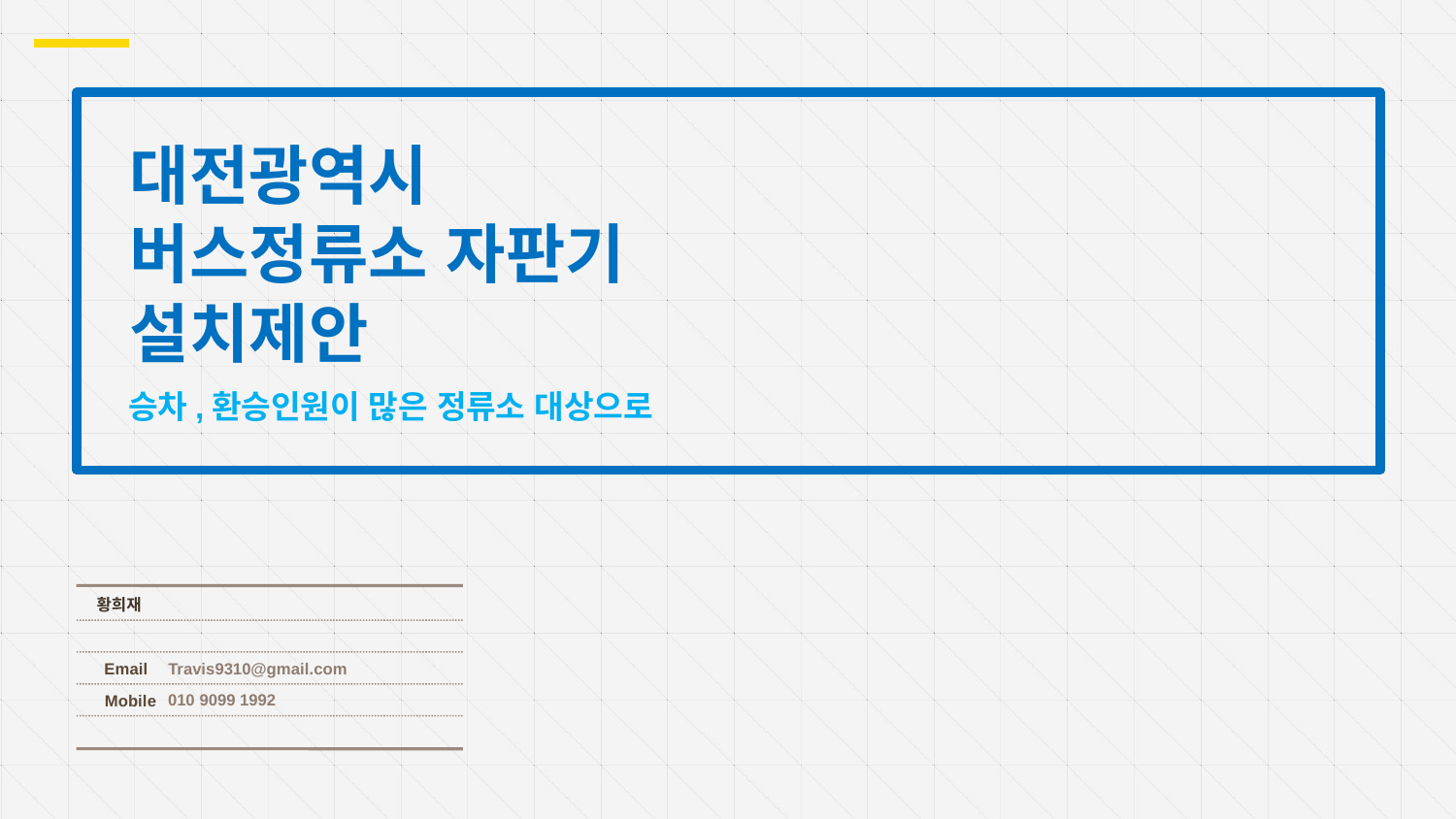

대전광역시
버스정류소 자판기 설치제안
승차,환승인원이 많은 정류소 대상으로
황희재

Email
Travis9310@gmail.com
010 9099 1992
Mobile